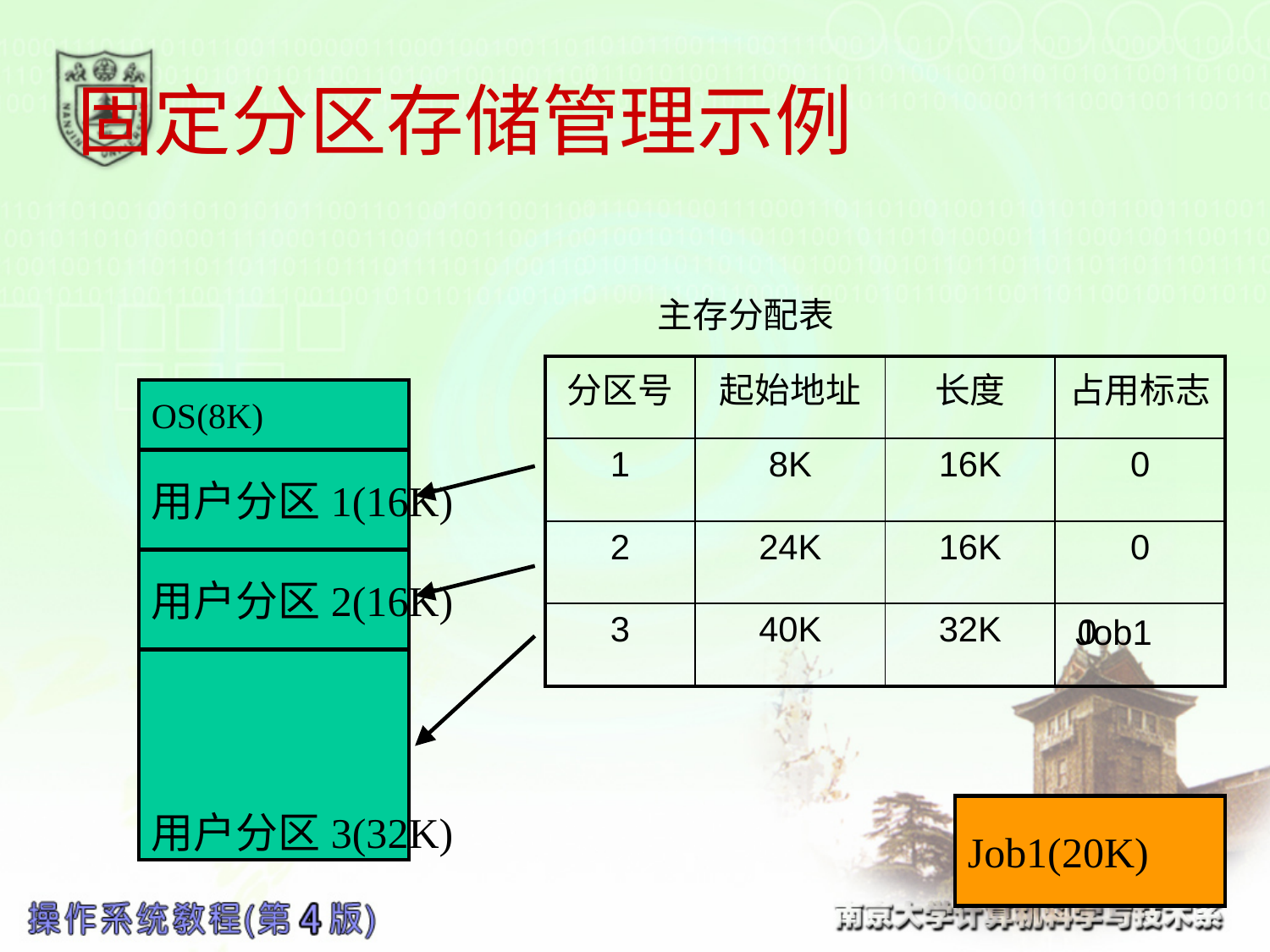

# 固定分区存储管理示例
主存分配表
| 分区号 | 起始地址 | 长度 | 占用标志 |
| --- | --- | --- | --- |
| 1 | 8K | 16K | 0 |
| 2 | 24K | 16K | 0 |
| 3 | 40K | 32K |  |

OS(8K)
用户分区1(16K)

用户分区2(16K)

0
Job1

用户分区3(32K)
Job1(20K)